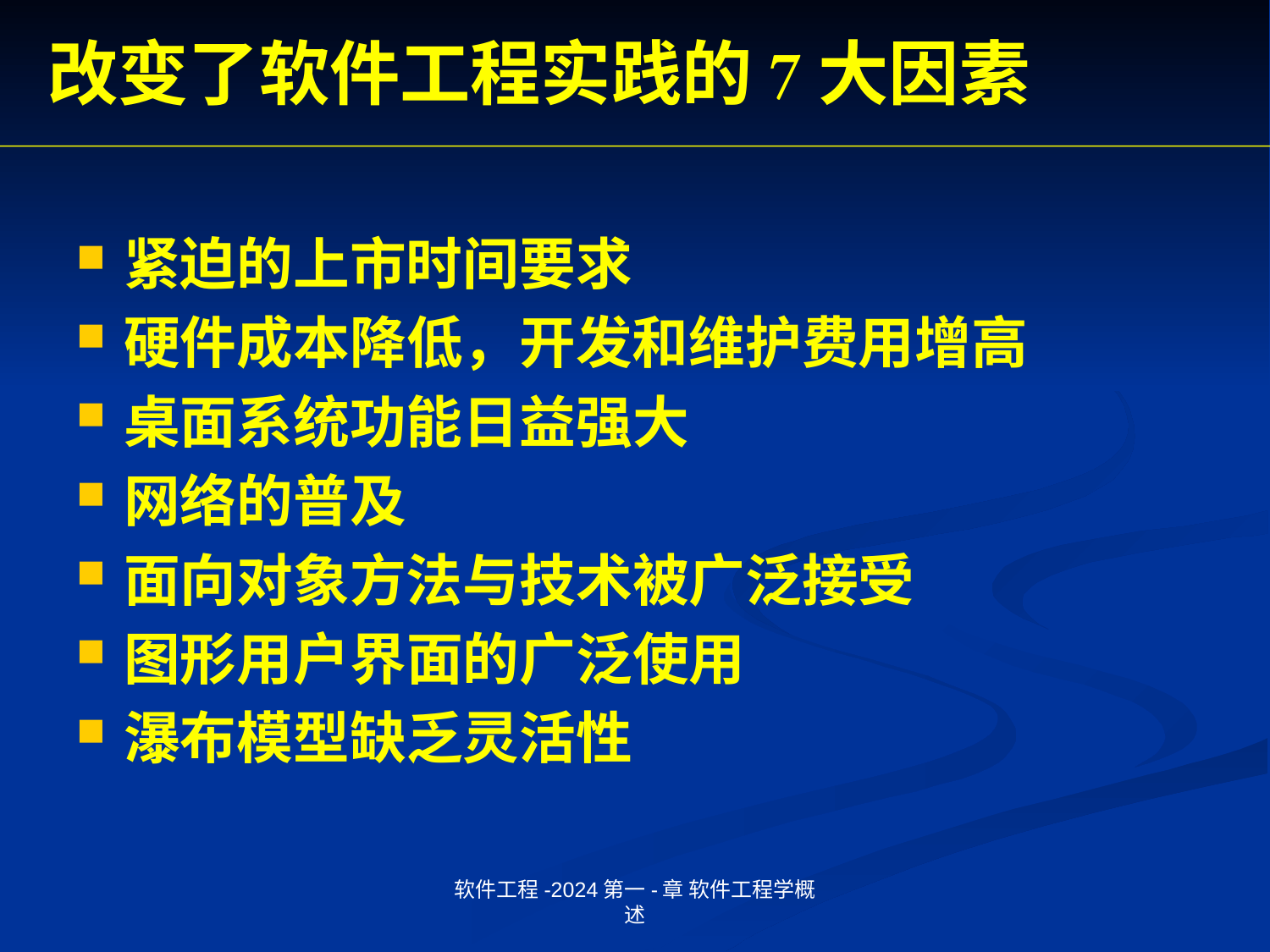

# 改变了软件工程实践的7大因素

紧迫的上市时间要求
硬件成本降低，开发和维护费用增高
桌面系统功能日益强大
网络的普及
面向对象方法与技术被广泛接受
图形用户界面的广泛使用
瀑布模型缺乏灵活性
软件工程-2024第一-章 软件工程学概述
72